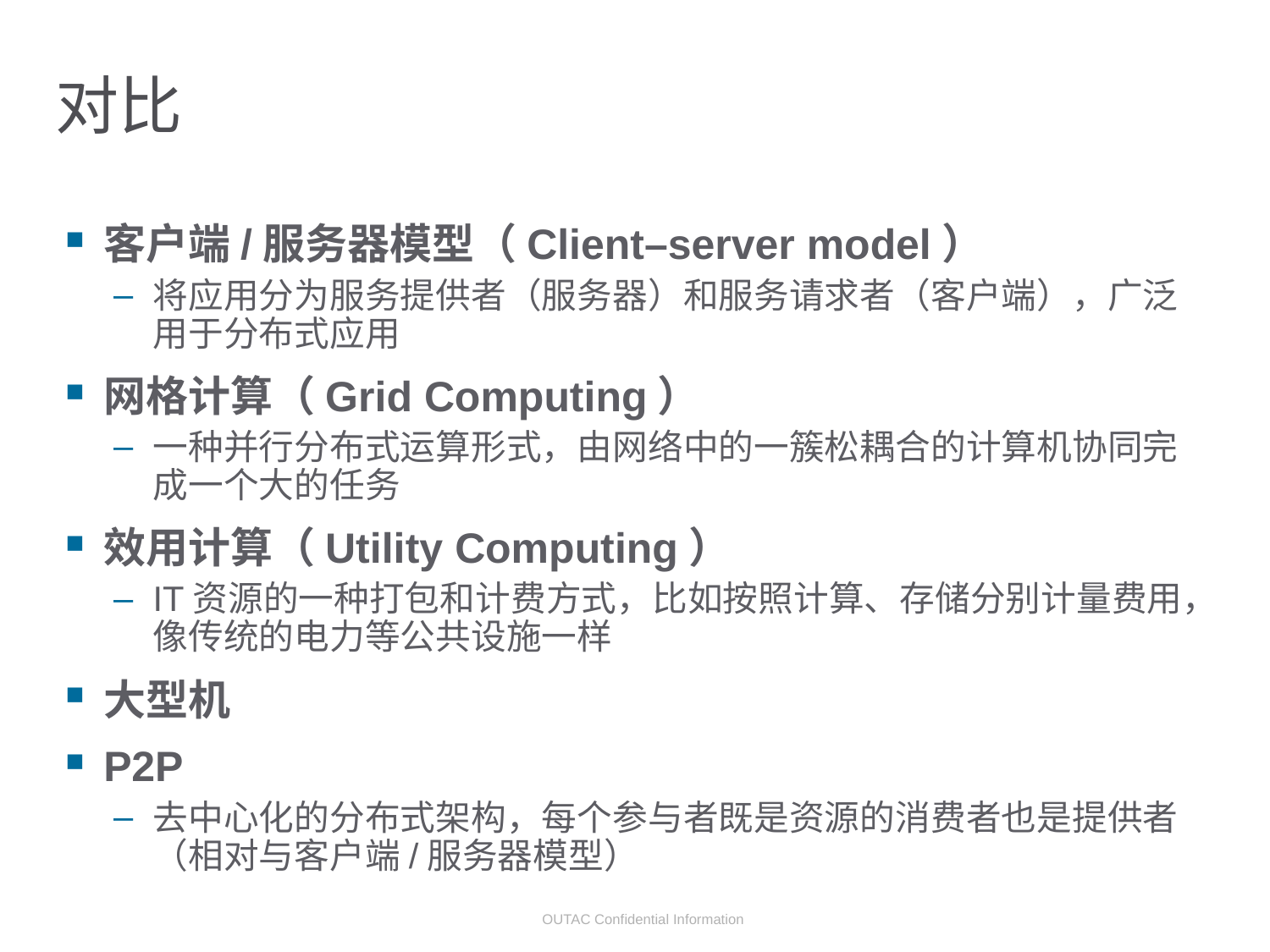

# 对比
客户端/服务器模型（Client–server model）
将应用分为服务提供者（服务器）和服务请求者（客户端），广泛用于分布式应用
网格计算（Grid Computing）
一种并行分布式运算形式，由网络中的一簇松耦合的计算机协同完成一个大的任务
效用计算（Utility Computing）
IT资源的一种打包和计费方式，比如按照计算、存储分别计量费用，像传统的电力等公共设施一样
大型机
P2P
去中心化的分布式架构，每个参与者既是资源的消费者也是提供者（相对与客户端/服务器模型）